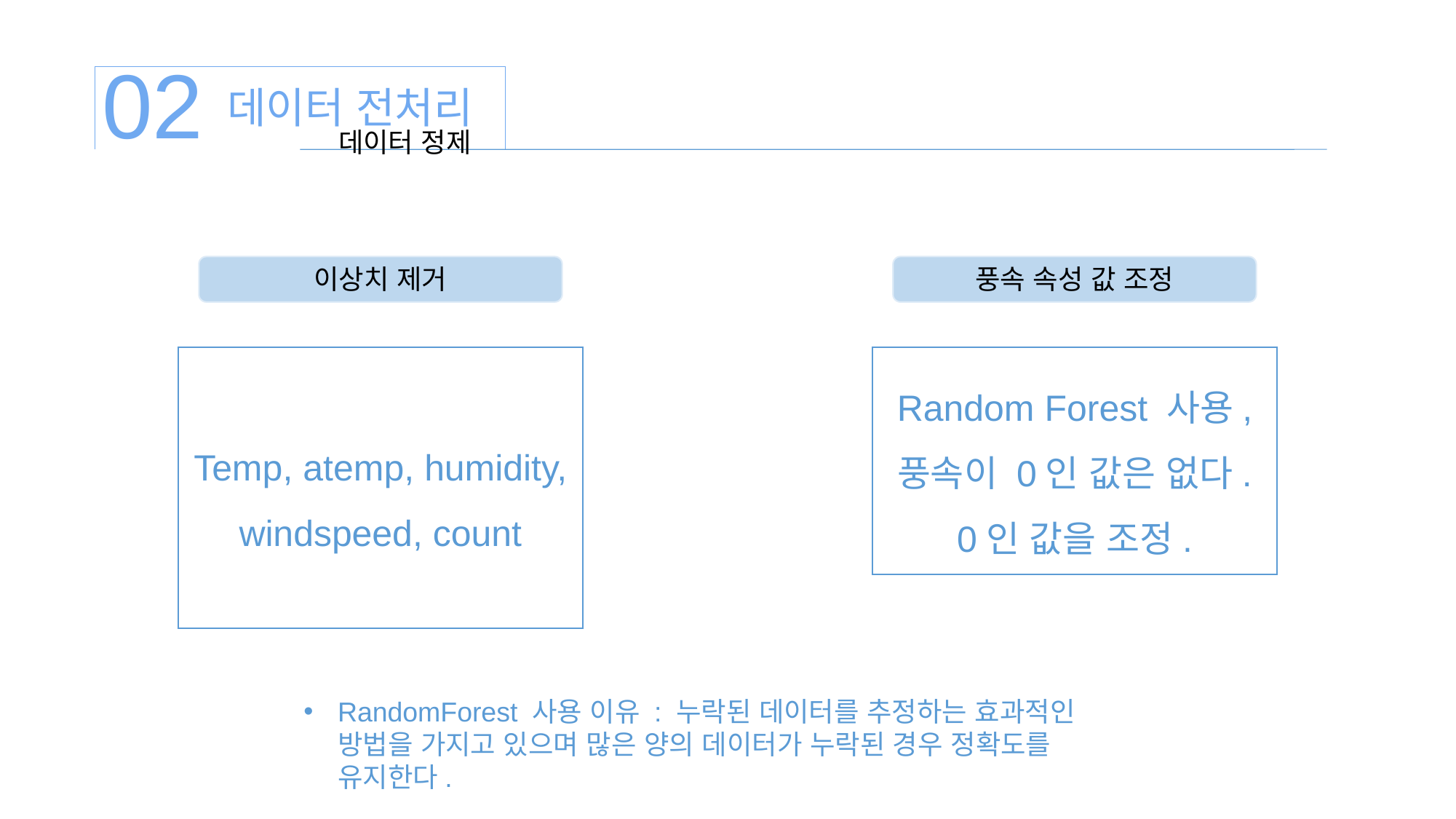

02
데이터 전처리
데이터 정제

이상치 제거

풍속 속성 값 조정
Temp, atemp, humidity, windspeed, count
Random Forest 사용,
풍속이 0인 값은 없다.
0인 값을 조정.
RandomForest 사용 이유 : 누락된 데이터를 추정하는 효과적인 방법을 가지고 있으며 많은 양의 데이터가 누락된 경우 정확도를 유지한다.